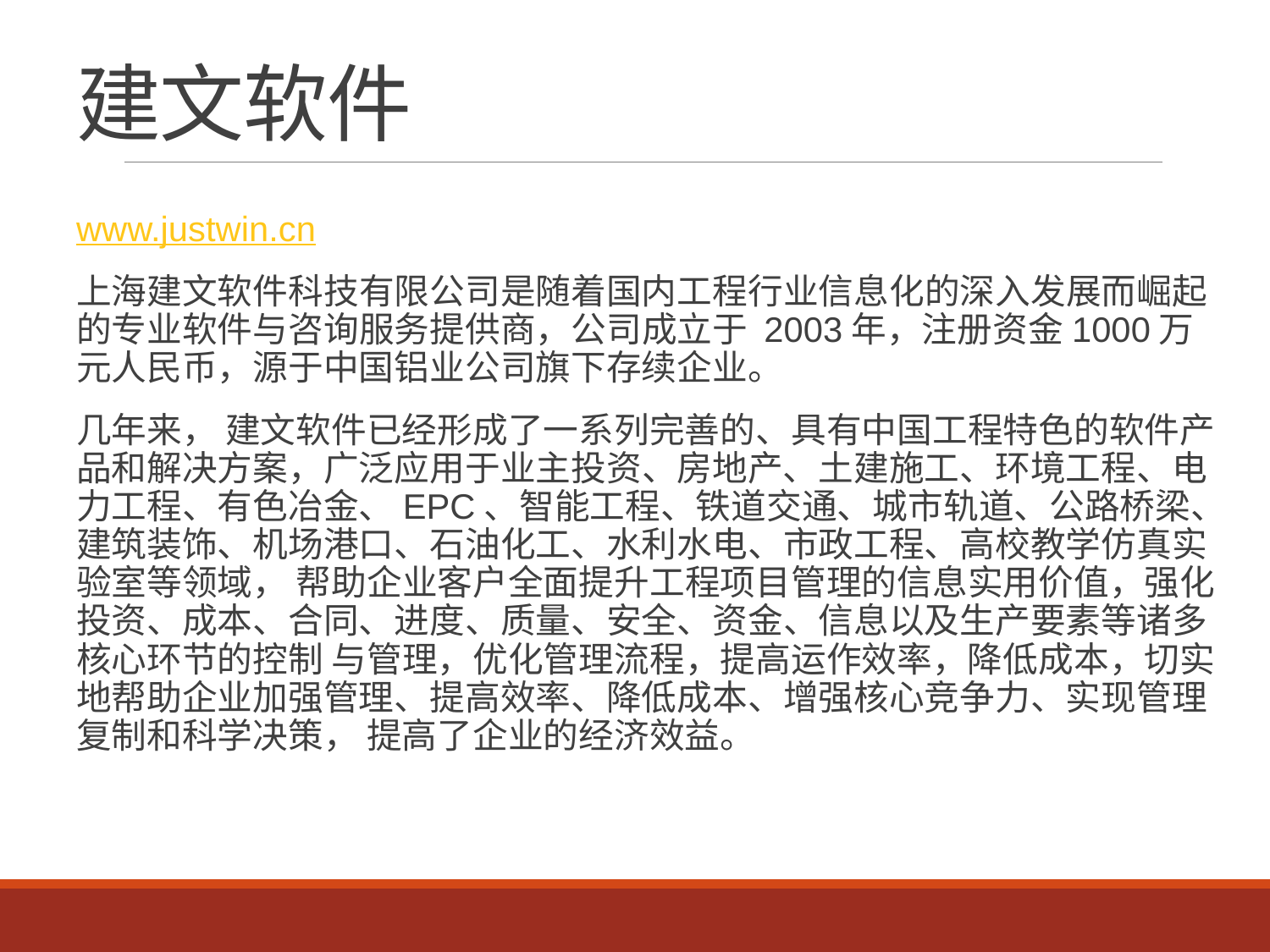

# 建文软件
www.justwin.cn
上海建文软件科技有限公司是随着国内工程行业信息化的深入发展而崛起的专业软件与咨询服务提供商，公司成立于 2003年，注册资金1000万元人民币，源于中国铝业公司旗下存续企业。
几年来， 建文软件已经形成了一系列完善的、具有中国工程特色的软件产品和解决方案，广泛应用于业主投资、房地产、土建施工、环境工程、电力工程、有色冶金、EPC、智能工程、铁道交通、城市轨道、公路桥梁、建筑装饰、机场港口、石油化工、水利水电、市政工程、高校教学仿真实验室等领域， 帮助企业客户全面提升工程项目管理的信息实用价值，强化投资、成本、合同、进度、质量、安全、资金、信息以及生产要素等诸多核心环节的控制 与管理，优化管理流程，提高运作效率，降低成本，切实地帮助企业加强管理、提高效率、降低成本、增强核心竞争力、实现管理复制和科学决策， 提高了企业的经济效益。